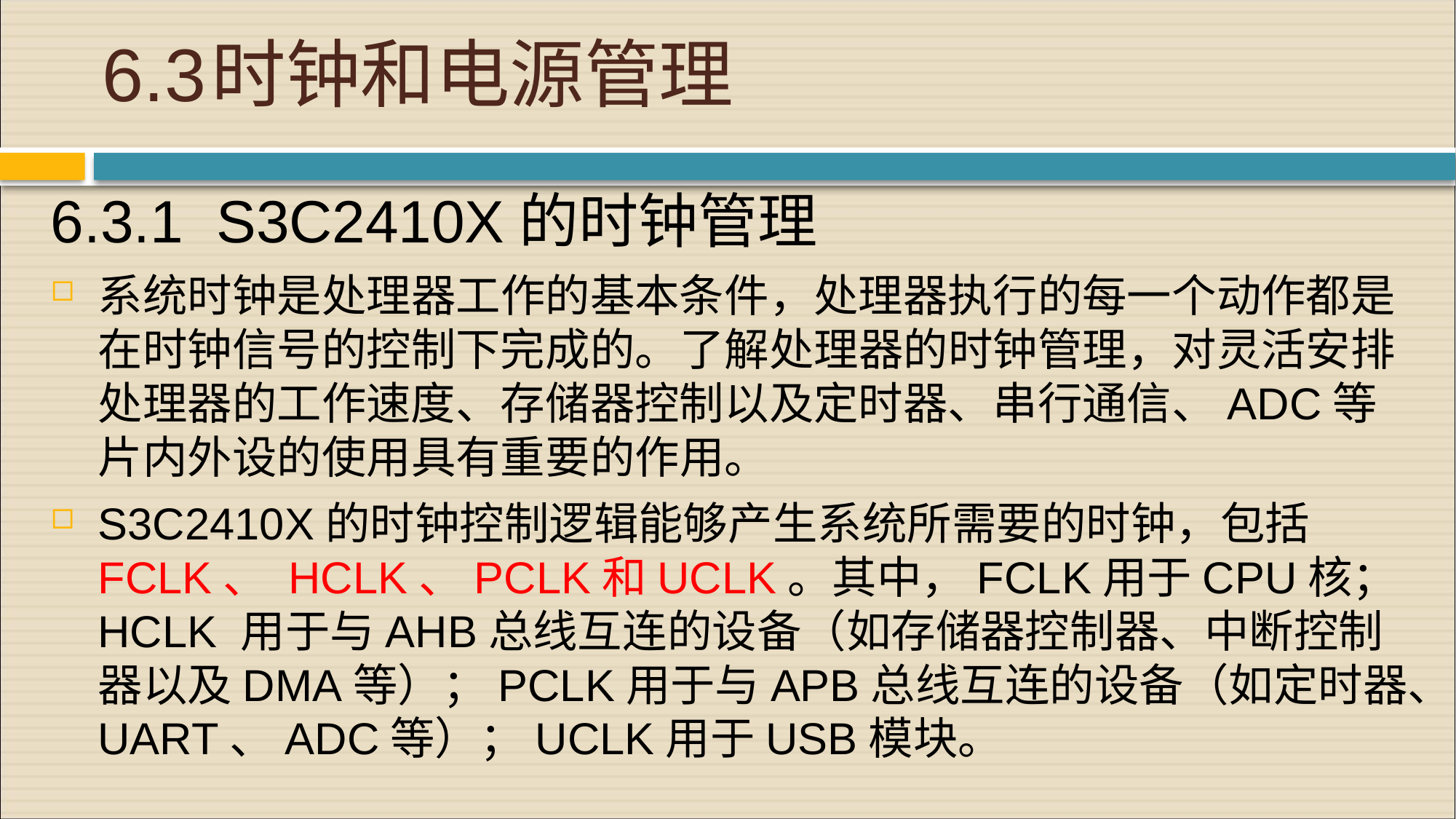

# 6.3	时钟和电源管理
6.3.1  S3C2410X的时钟管理
系统时钟是处理器工作的基本条件，处理器执行的每一个动作都是在时钟信号的控制下完成的。了解处理器的时钟管理，对灵活安排处理器的工作速度、存储器控制以及定时器、串行通信、ADC等片内外设的使用具有重要的作用。
S3C2410X的时钟控制逻辑能够产生系统所需要的时钟，包括FCLK、 HCLK、PCLK和UCLK。其中，FCLK用于CPU核；HCLK 用于与AHB总线互连的设备（如存储器控制器、中断控制器以及DMA等）；PCLK用于与APB总线互连的设备（如定时器、UART、ADC等）；UCLK用于USB模块。